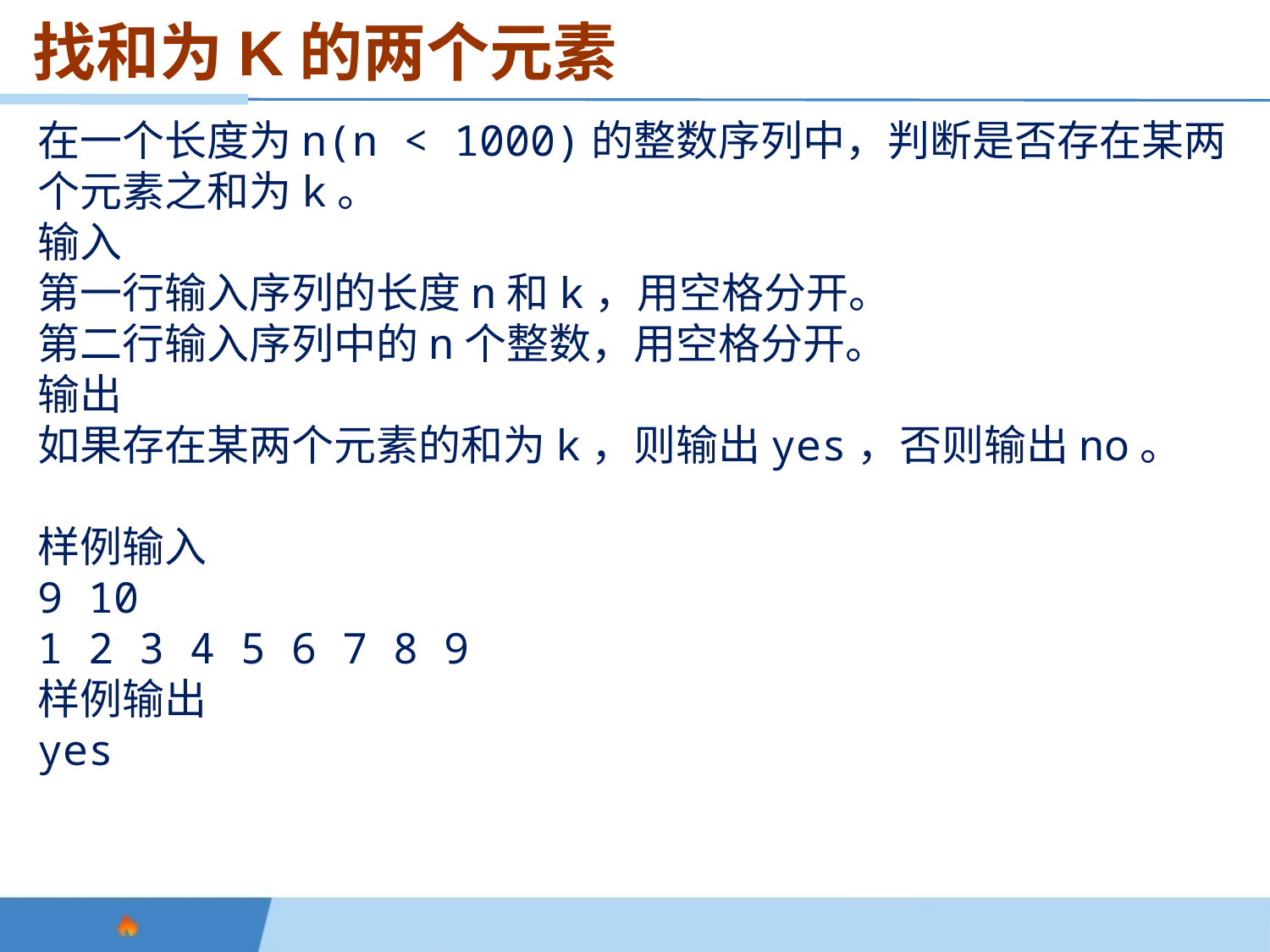

找和为K的两个元素
在一个长度为n(n < 1000)的整数序列中，判断是否存在某两个元素之和为k。
输入
第一行输入序列的长度n和k，用空格分开。
第二行输入序列中的n个整数，用空格分开。
输出
如果存在某两个元素的和为k，则输出yes，否则输出no。

样例输入
9 10
1 2 3 4 5 6 7 8 9
样例输出
yes